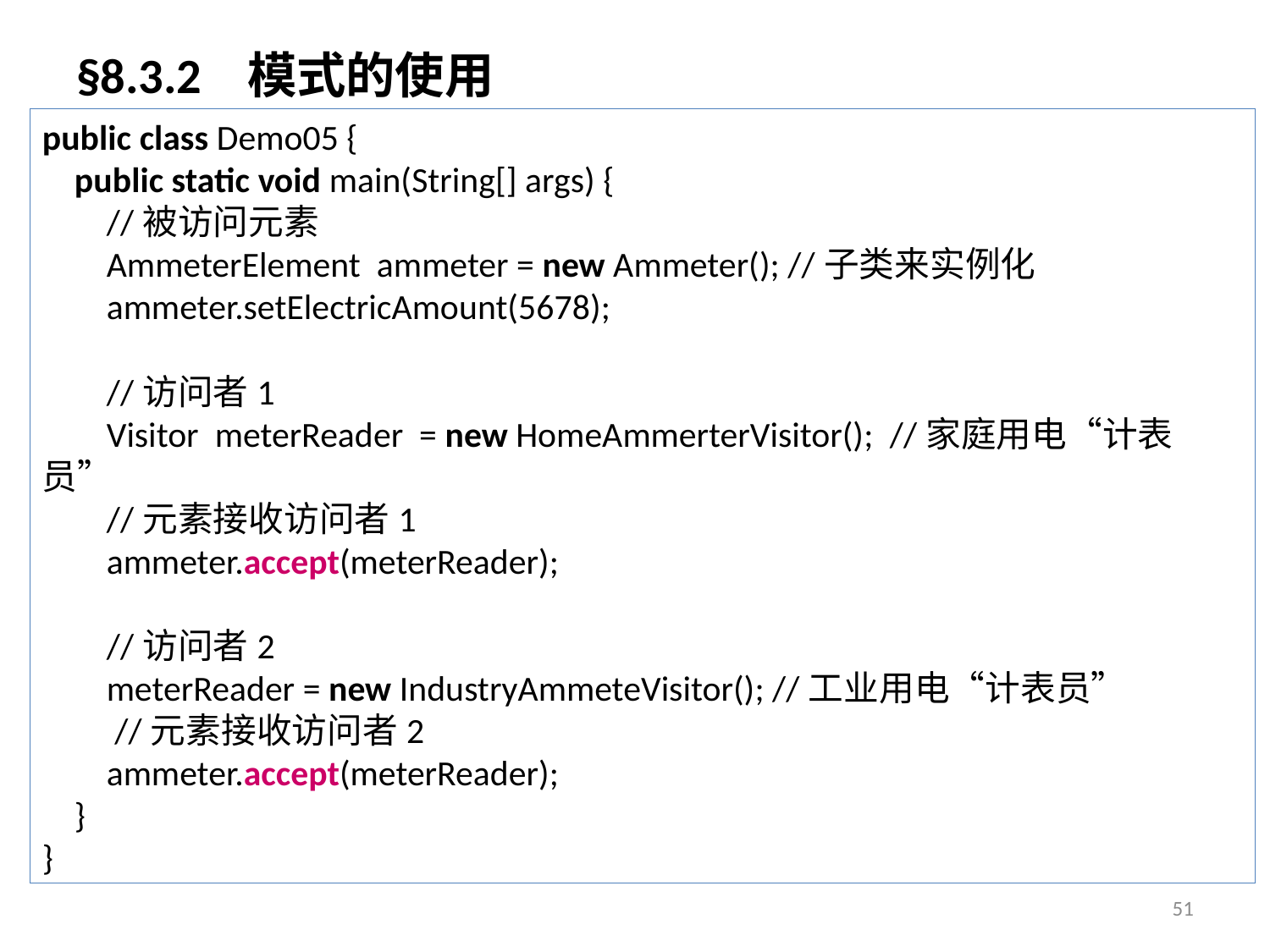

# §8.3.2   模式的使用
public class Demo05 {
    public static void main(String[] args) {
        //被访问元素
        AmmeterElement  ammeter = new Ammeter(); //子类来实例化
        ammeter.setElectricAmount(5678);

        //访问者1
        Visitor  meterReader  = new HomeAmmerterVisitor();  //家庭用电“计表员”
        //元素接收访问者1
        ammeter.accept(meterReader);

        //访问者2
        meterReader = new IndustryAmmeteVisitor(); //工业用电“计表员”
         //元素接收访问者2
        ammeter.accept(meterReader);
    }
}
51